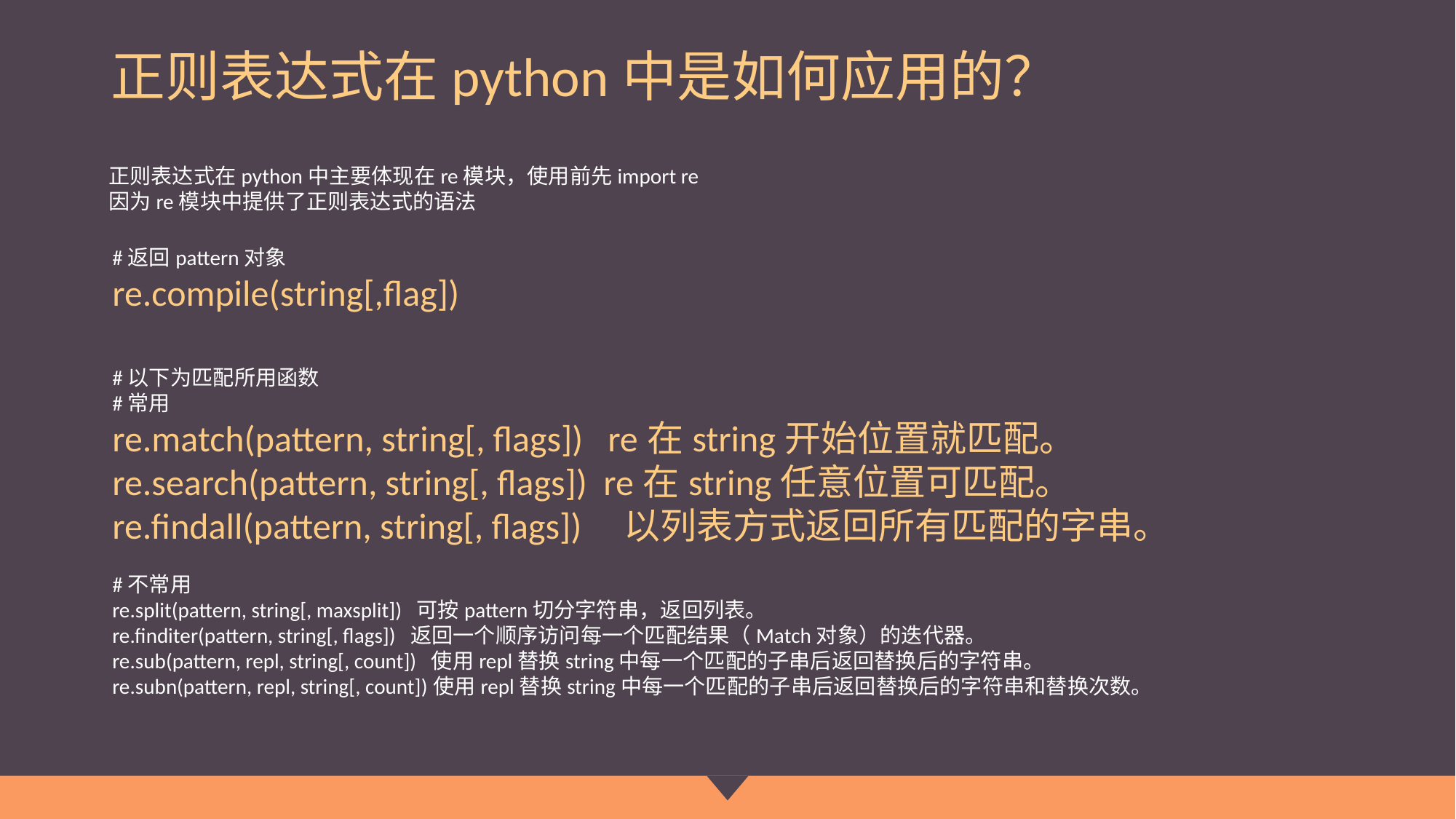

# 正则表达式在python中是如何应用的？
正则表达式在python中主要体现在re模块，使用前先import re
因为re模块中提供了正则表达式的语法
#返回pattern对象
re.compile(string[,flag])

#以下为匹配所用函数
#常用
re.match(pattern, string[, flags])   re在string开始位置就匹配。
re.search(pattern, string[, flags])  re在string任意位置可匹配。
re.findall(pattern, string[, flags])    以列表方式返回所有匹配的字串。

#不常用
re.split(pattern, string[, maxsplit])  可按pattern切分字符串，返回列表。
re.finditer(pattern, string[, flags])  返回一个顺序访问每一个匹配结果（Match对象）的迭代器。
re.sub(pattern, repl, string[, count])  使用repl替换string中每一个匹配的子串后返回替换后的字符串。
re.subn(pattern, repl, string[, count])使用repl替换string中每一个匹配的子串后返回替换后的字符串和替换次数。